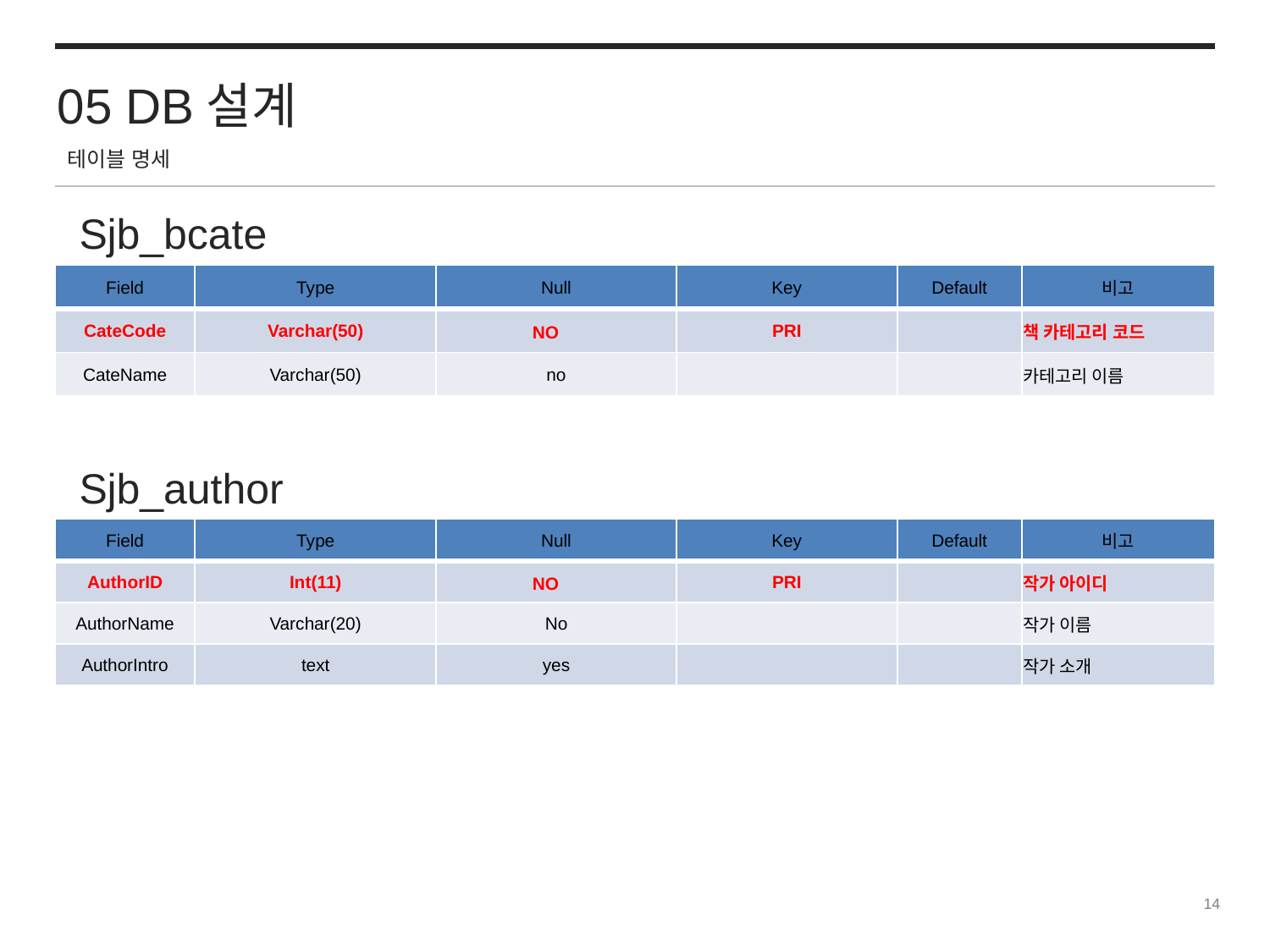

05 DB설계
테이블 명세
 Sjb_bcate
| Field | Type | Null | Key | Default | 비고 |
| --- | --- | --- | --- | --- | --- |
| CateCode | Varchar(50) | NO | PRI |  | 책 카테고리 코드 |
| CateName | Varchar(50) | no |  |  | 카테고리 이름 |
 Sjb_author
| Field | Type | Null | Key | Default | 비고 |
| --- | --- | --- | --- | --- | --- |
| AuthorID | Int(11) | NO | PRI |  | 작가 아이디 |
| AuthorName | Varchar(20) | No |  |  | 작가 이름 |
| AuthorIntro | text | yes |  |  | 작가 소개 |